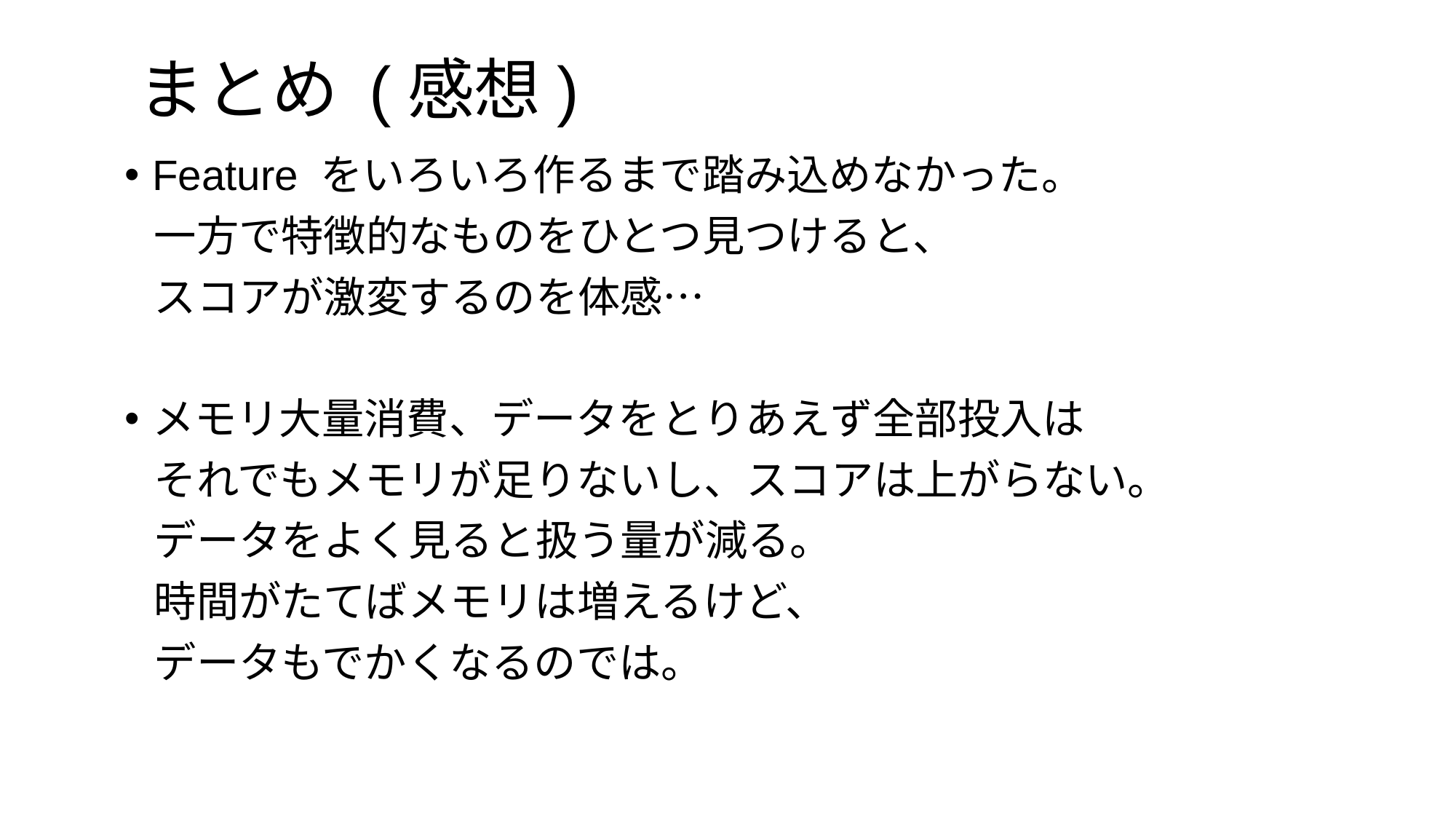

# まとめ (感想)
Feature をいろいろ作るまで踏み込めなかった。
  一方で特徴的なものをひとつ見つけると、
  スコアが激変するのを体感…

メモリ大量消費、データをとりあえず全部投入は
  それでもメモリが足りないし、スコアは上がらない。
  データをよく見ると扱う量が減る。
  時間がたてばメモリは増えるけど、
  データもでかくなるのでは。